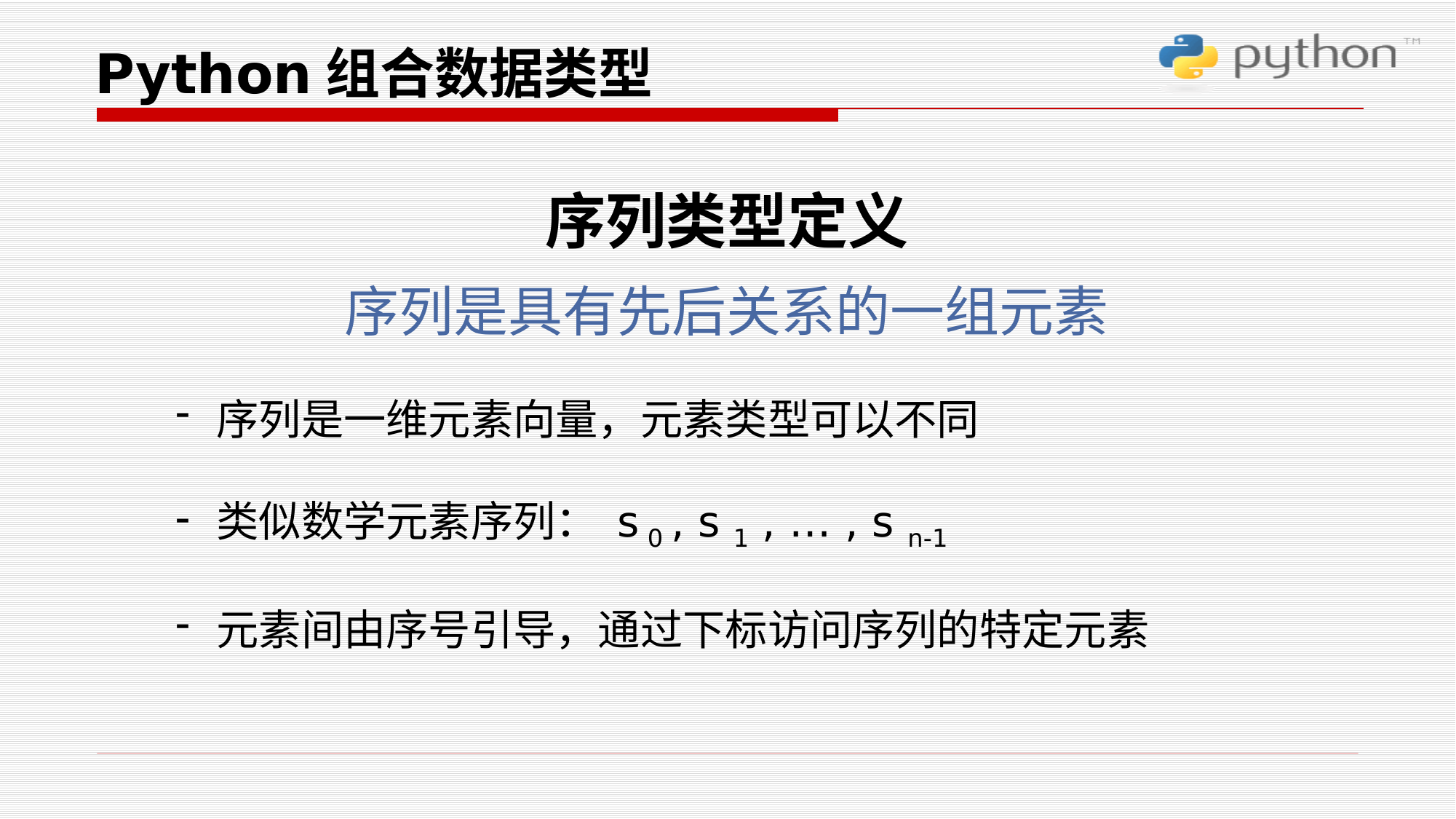

Python组合数据类型
序列类型定义
序列是具有先后关系的一组元素
序列是一维元素向量，元素类型可以不同

类似数学元素序列： s 0 , s 1 , … , s n-1

元素间由序号引导，通过下标访问序列的特定元素